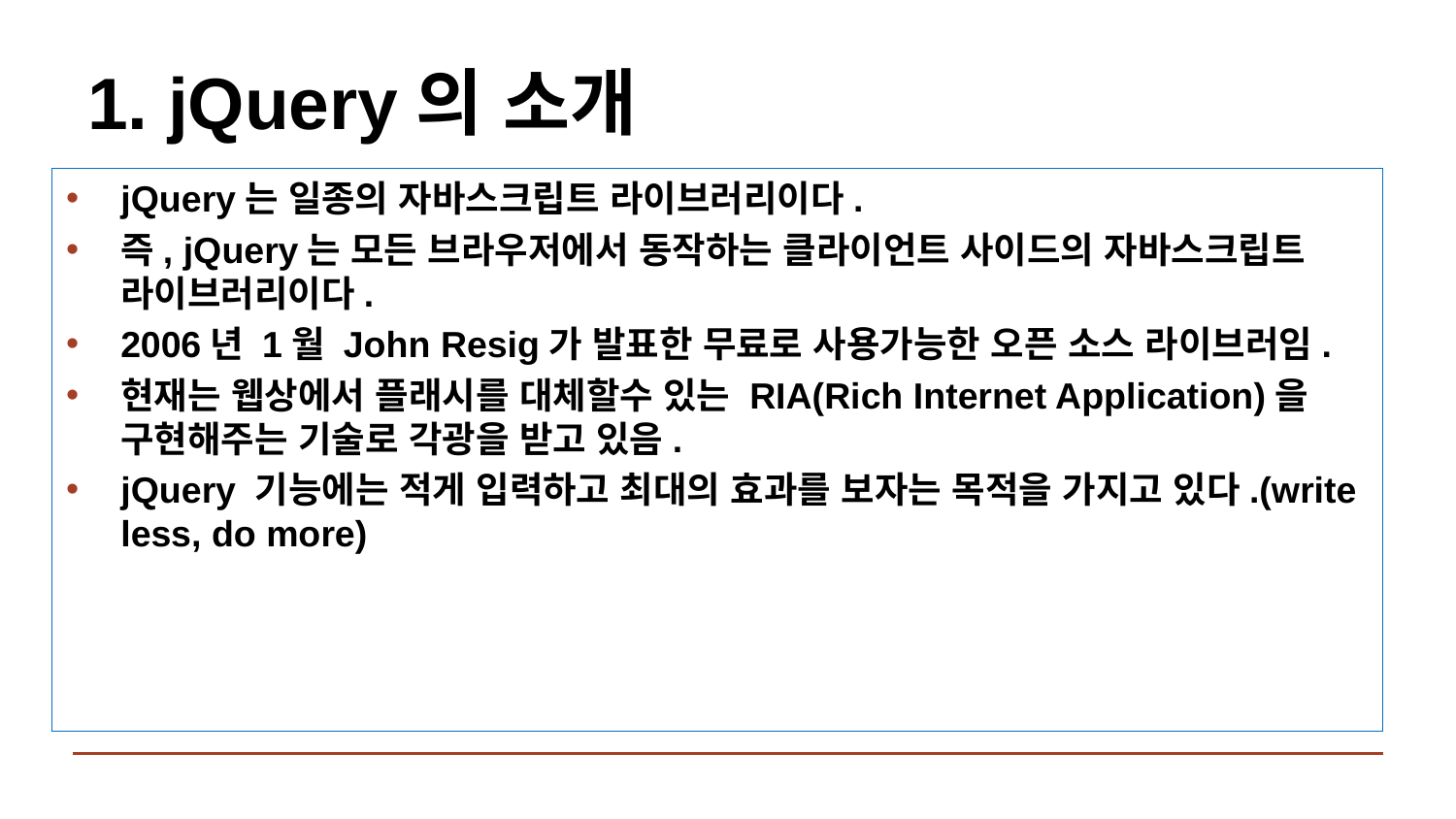

# 1. jQuery의 소개
jQuery는 일종의 자바스크립트 라이브러리이다.
즉, jQuery는 모든 브라우저에서 동작하는 클라이언트 사이드의 자바스크립트 라이브러리이다.
2006년 1월 John Resig가 발표한 무료로 사용가능한 오픈 소스 라이브러임.
현재는 웹상에서 플래시를 대체할수 있는 RIA(Rich Internet Application)을 구현해주는 기술로 각광을 받고 있음.
jQuery 기능에는 적게 입력하고 최대의 효과를 보자는 목적을 가지고 있다.(write less, do more)